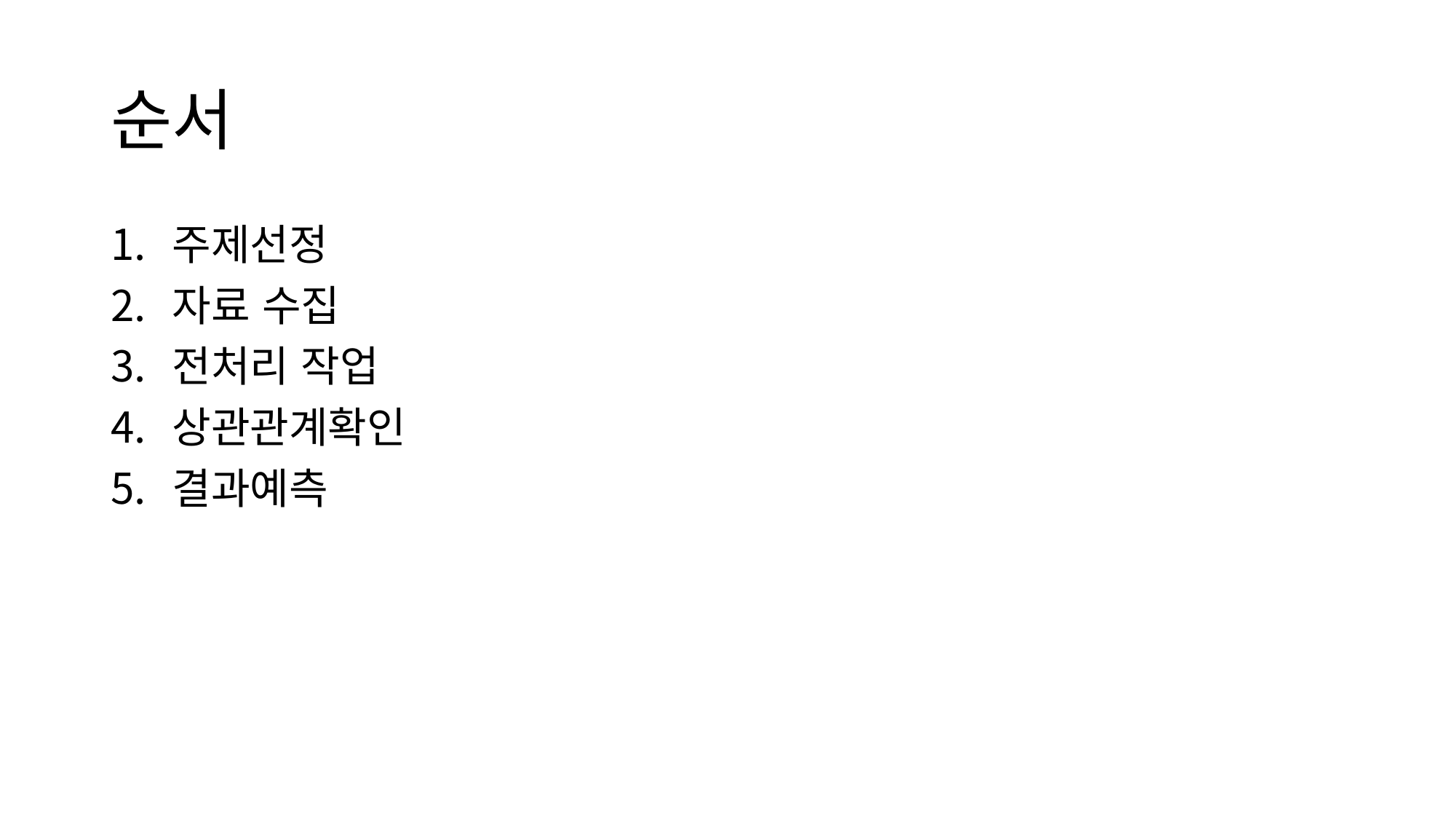

# 순서
주제선정
자료 수집
전처리 작업
상관관계확인
결과예측